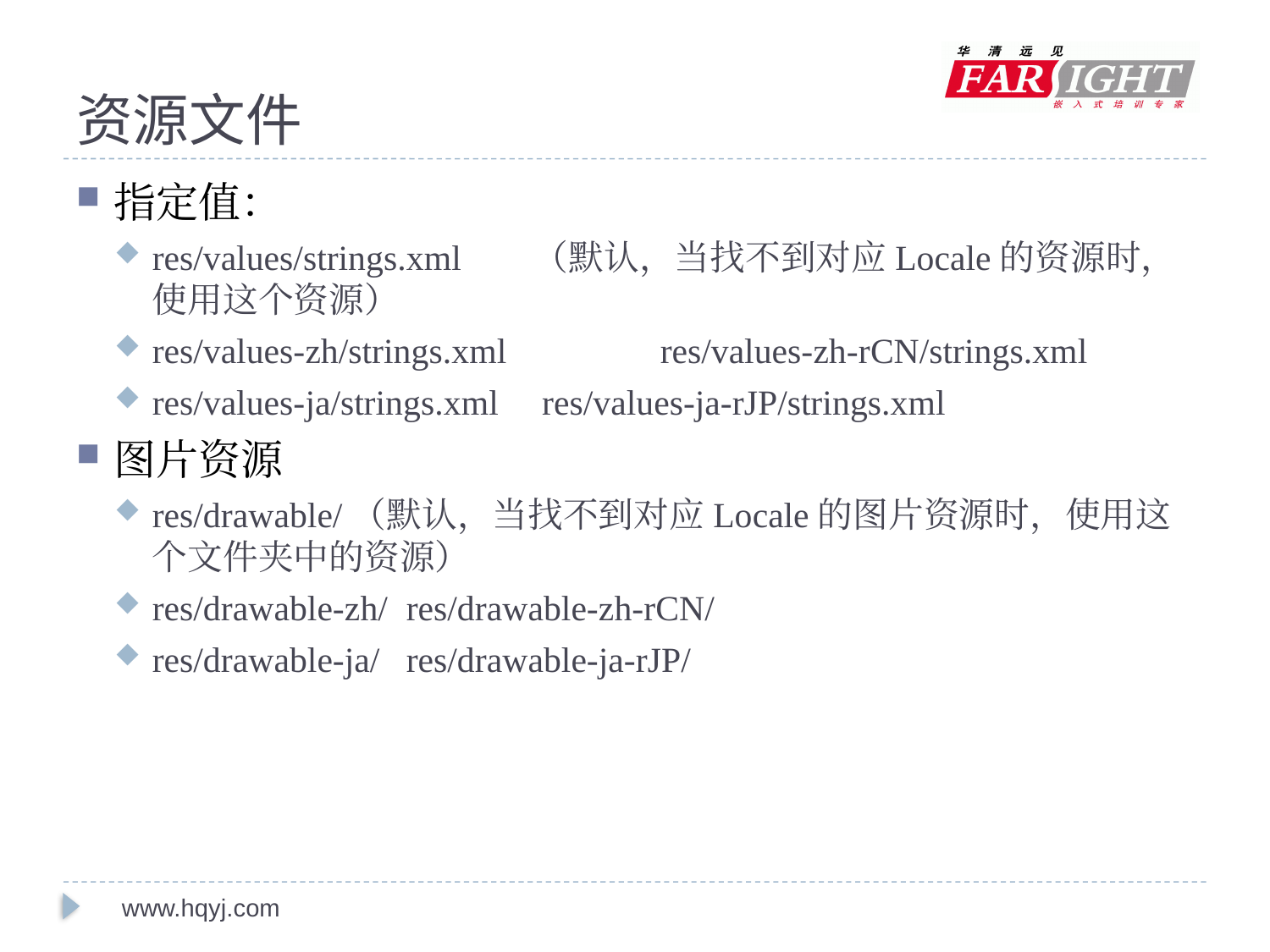

# 资源文件
指定值：
res/values/strings.xml 	（默认，当找不到对应Locale的资源时，使用这个资源）
res/values-zh/strings.xml		res/values-zh-rCN/strings.xml
res/values-ja/strings.xml	 res/values-ja-rJP/strings.xml
图片资源
res/drawable/（默认，当找不到对应Locale的图片资源时，使用这个文件夹中的资源）
res/drawable-zh/	res/drawable-zh-rCN/
res/drawable-ja/	res/drawable-ja-rJP/
www.hqyj.com
15